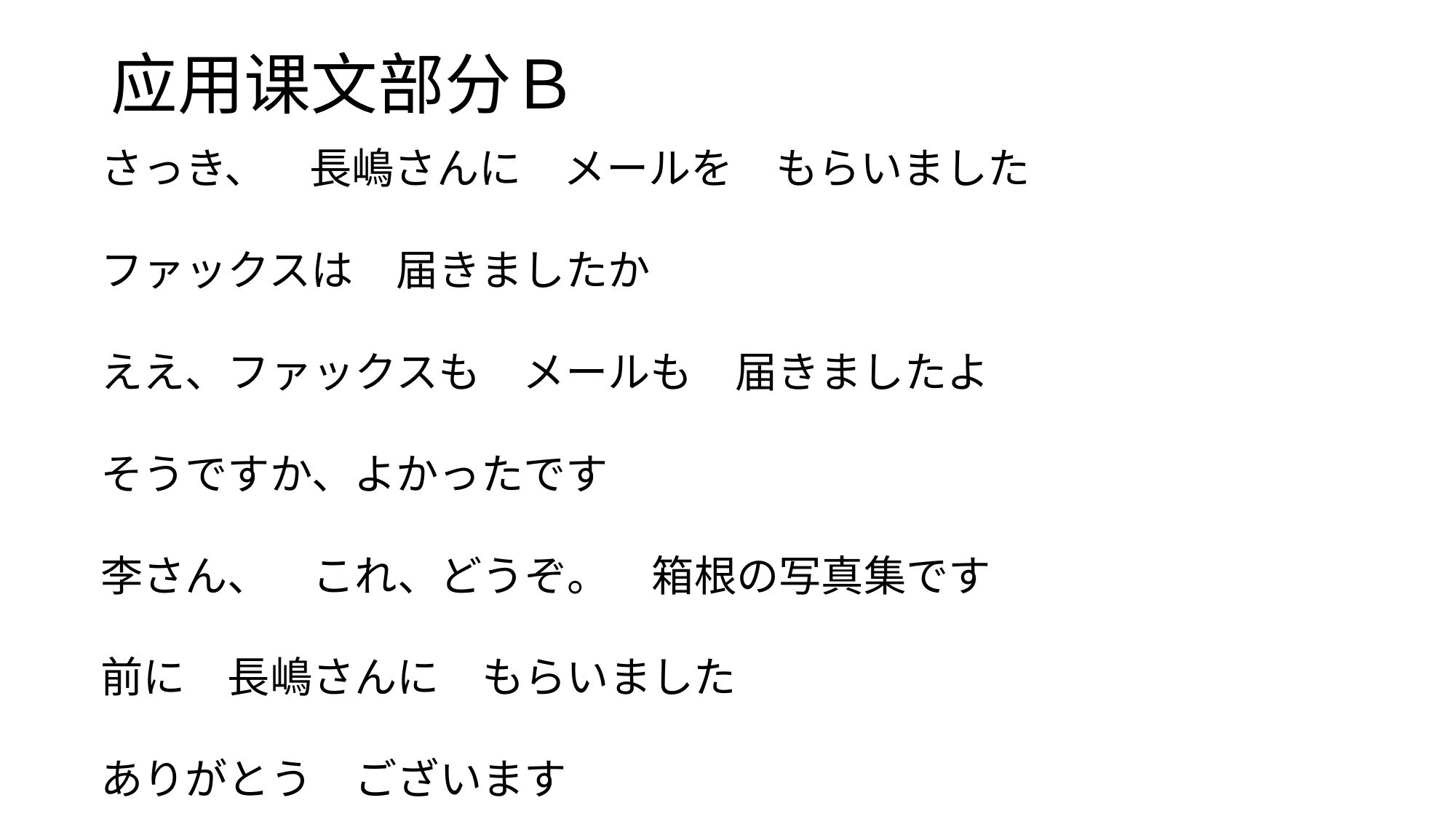

# 应用课文部分Ｂ
さっき、　長嶋さんに　メールを　もらいました

ファックスは　届きましたか

ええ、ファックスも　メールも　届きましたよ

そうですか、よかったです

李さん、　これ、どうぞ。　箱根の写真集です

前に　長嶋さんに　もらいました

ありがとう　ございます